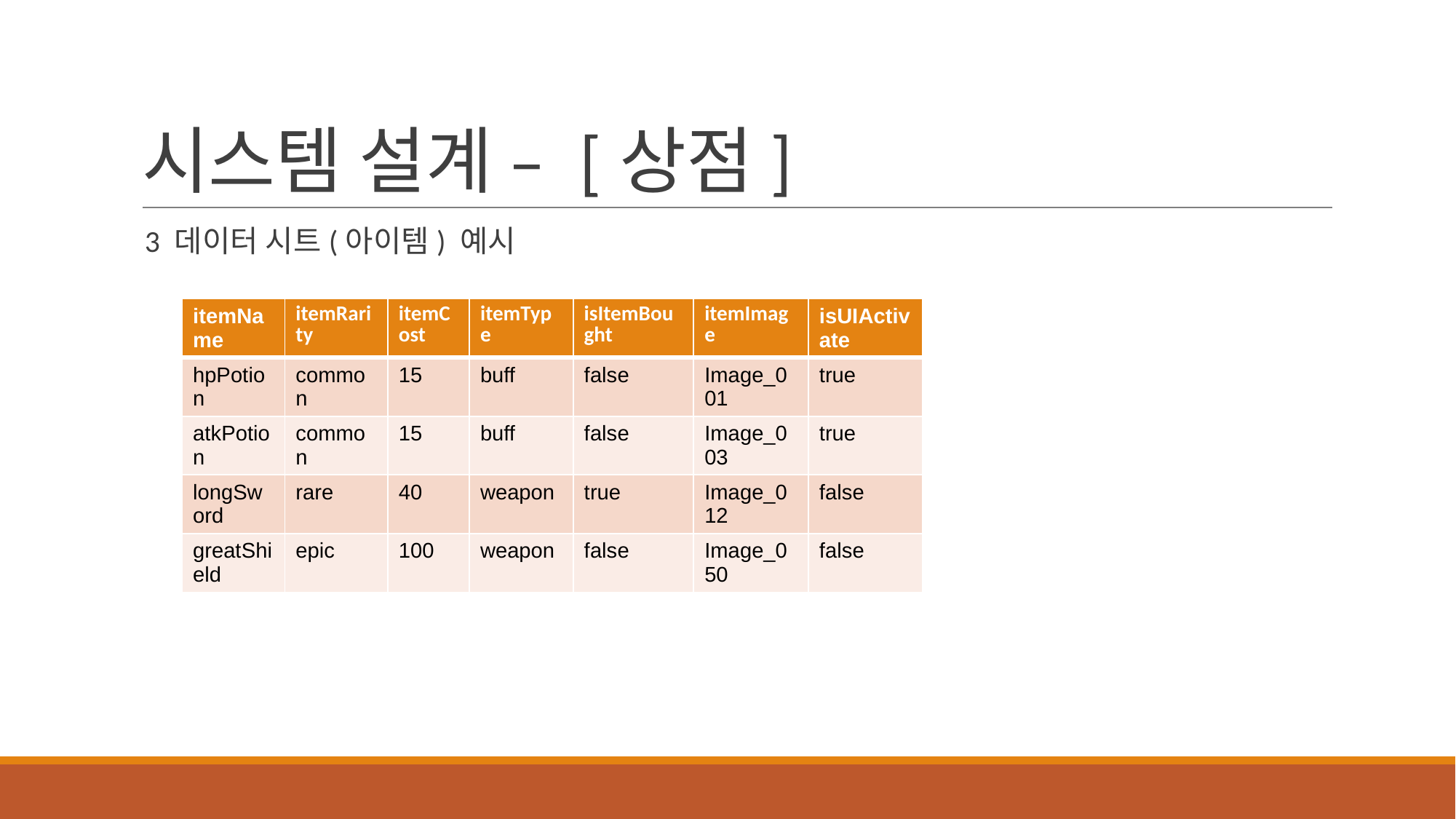

# 시스템 설계 – [상점]
  3 데이터 시트(아이템) 예시

| itemName | itemRarity | itemCost | itemType | isItemBought | itemImage | isUIActivate |
| --- | --- | --- | --- | --- | --- | --- |
| hpPotion | common | 15 | buff | false | Image\_001 | true |
| atkPotion | common | 15 | buff | false | Image\_003 | true |
| longSword | rare | 40 | weapon | true | Image\_012 | false |
| greatShield | epic | 100 | weapon | false | Image\_050 | false |